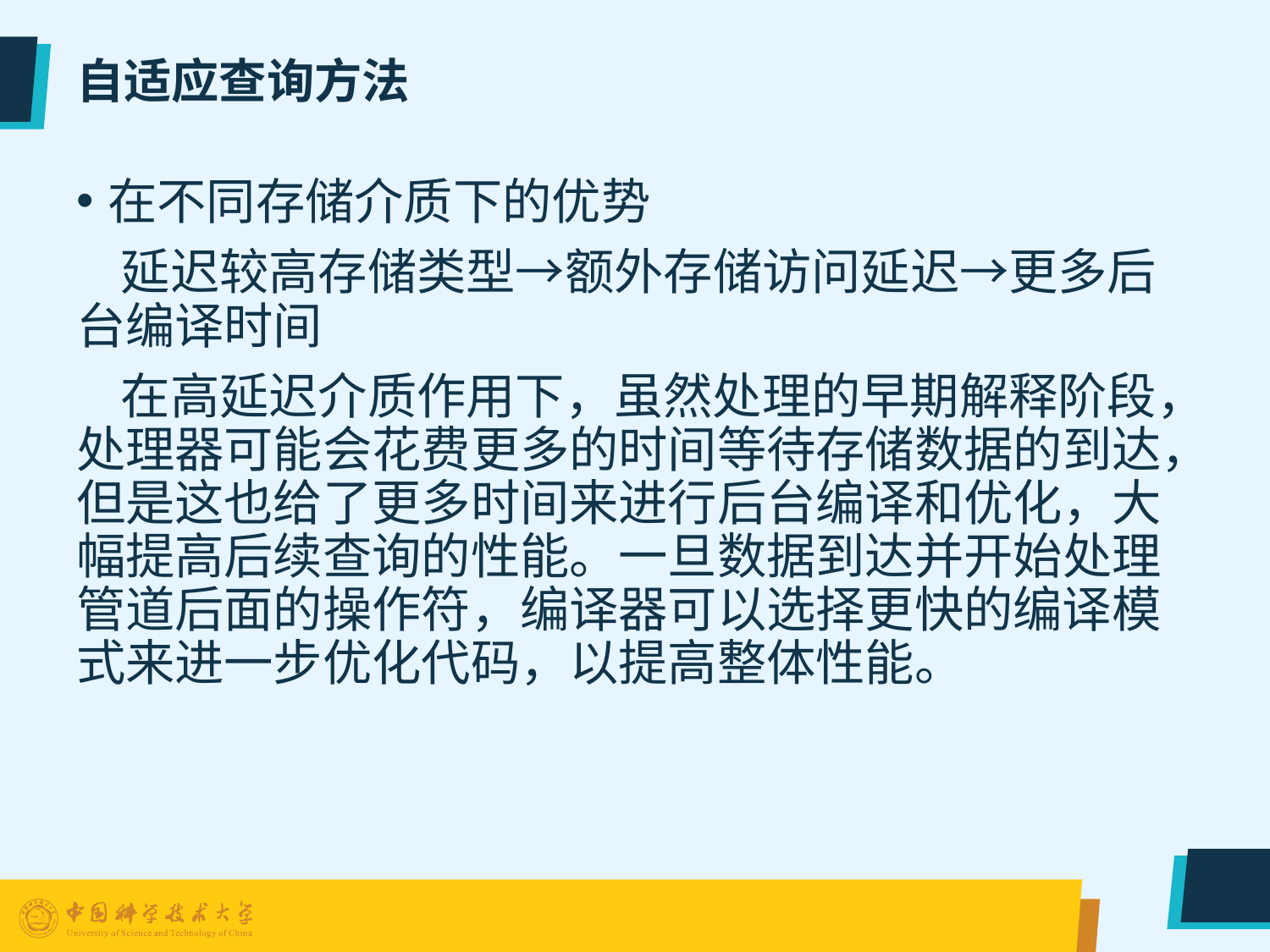

# 自适应查询方法
在不同存储介质下的优势
   延迟较高存储类型→额外存储访问延迟→更多后台编译时间
   在高延迟介质作用下，虽然处理的早期解释阶段，处理器可能会花费更多的时间等待存储数据的到达，但是这也给了更多时间来进行后台编译和优化，大幅提高后续查询的性能。一旦数据到达并开始处理管道后面的操作符，编译器可以选择更快的编译模式来进一步优化代码，以提高整体性能。